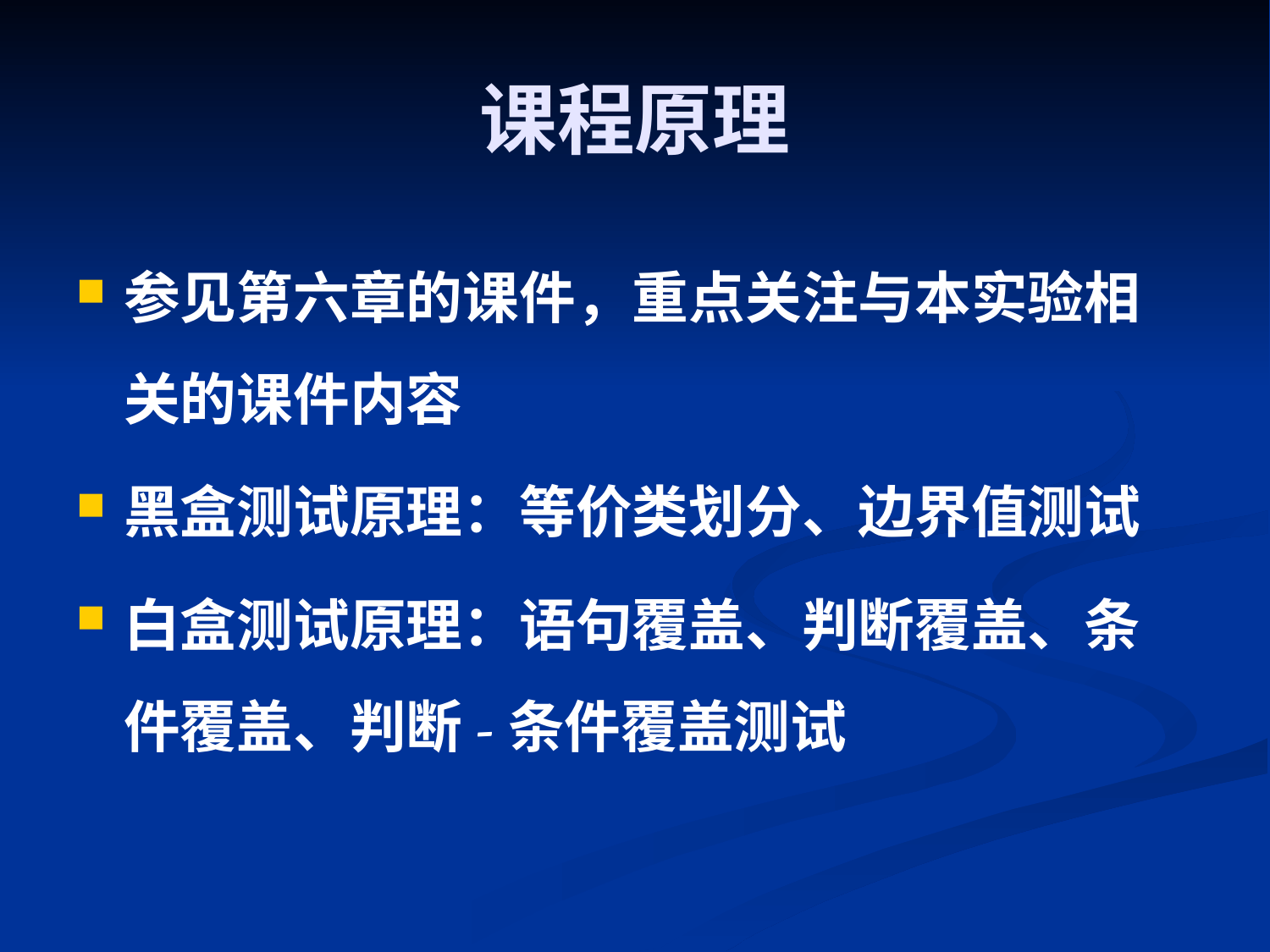

# 课程原理
参见第六章的课件，重点关注与本实验相关的课件内容
黑盒测试原理：等价类划分、边界值测试
白盒测试原理：语句覆盖、判断覆盖、条件覆盖、判断-条件覆盖测试